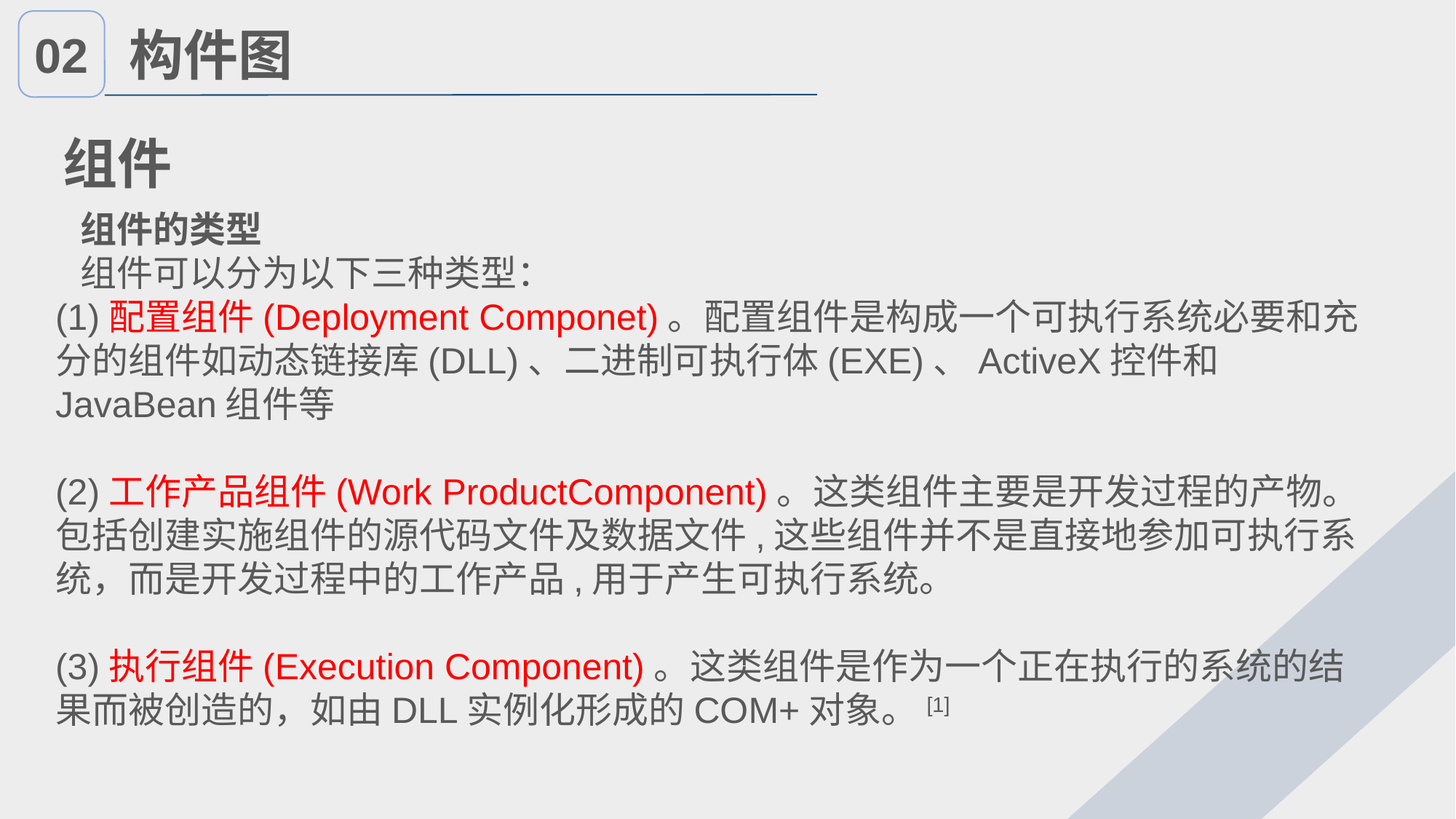

02
构件图
组件
  组件的类型
  组件可以分为以下三种类型：
(1)配置组件(Deployment Componet)。配置组件是构成一个可执行系统必要和充分的组件如动态链接库(DLL)、二进制可执行体(EXE)、ActiveX控件和JavaBean组件等

(2)工作产品组件(Work ProductComponent)。这类组件主要是开发过程的产物。包括创建实施组件的源代码文件及数据文件,这些组件并不是直接地参加可执行系统，而是开发过程中的工作产品,用于产生可执行系统。

(3)执行组件(Execution Component)。这类组件是作为一个正在执行的系统的结果而被创造的，如由DLL实例化形成的COM+对象。[1]